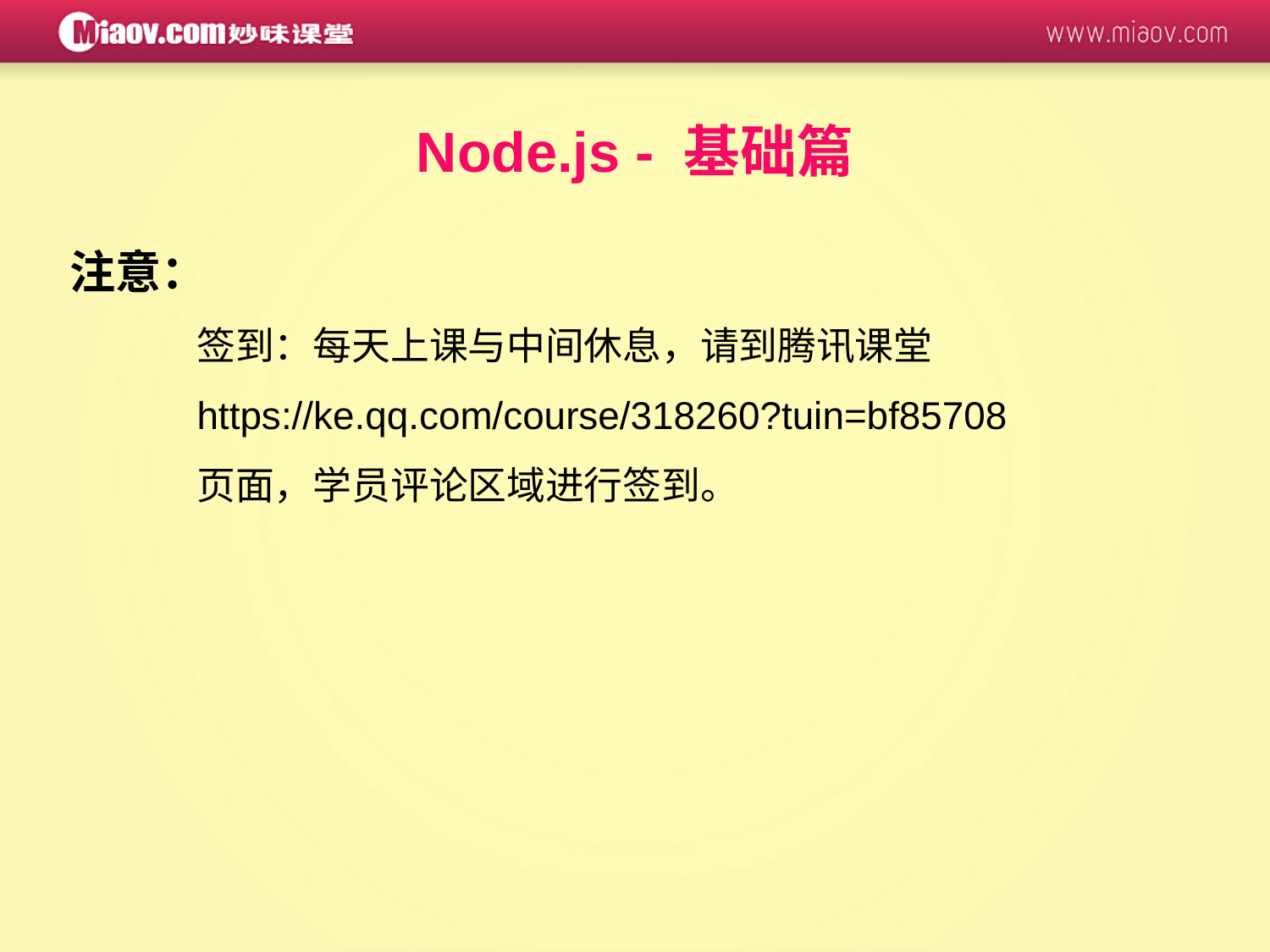

Node.js - 基础篇
注意：
	签到：每天上课与中间休息，请到腾讯课堂
	https://ke.qq.com/course/318260?tuin=bf85708
	页面，学员评论区域进行签到。